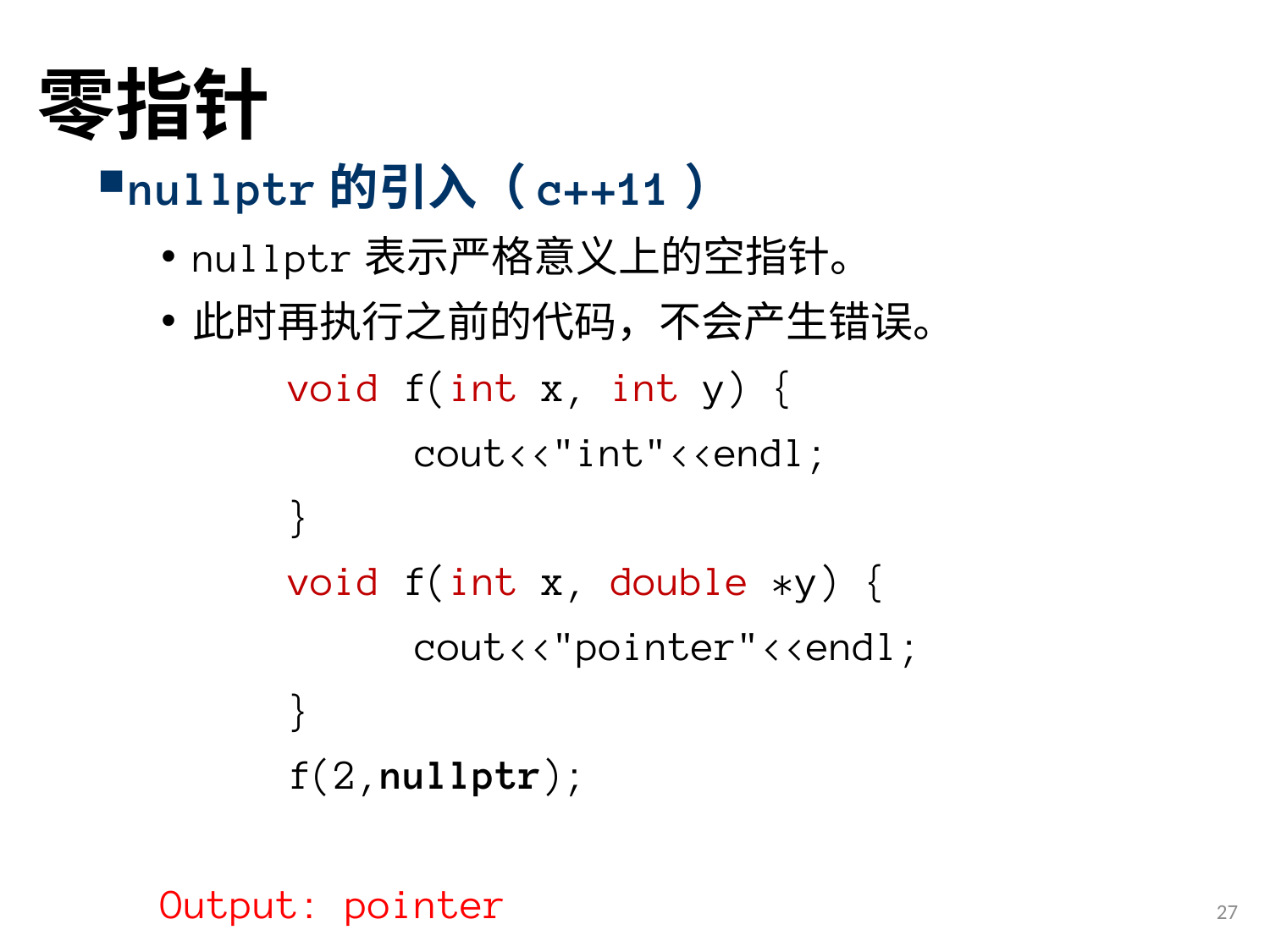

# 零指针
nullptr的引入（c++11）
nullptr表示严格意义上的空指针。
此时再执行之前的代码，不会产生错误。
	void f(int x, int y) {
		cout<<"int"<<endl;
	}
	void f(int x, double *y) {
		cout<<"pointer"<<endl;
	}
	f(2,nullptr);

Output: pointer

27